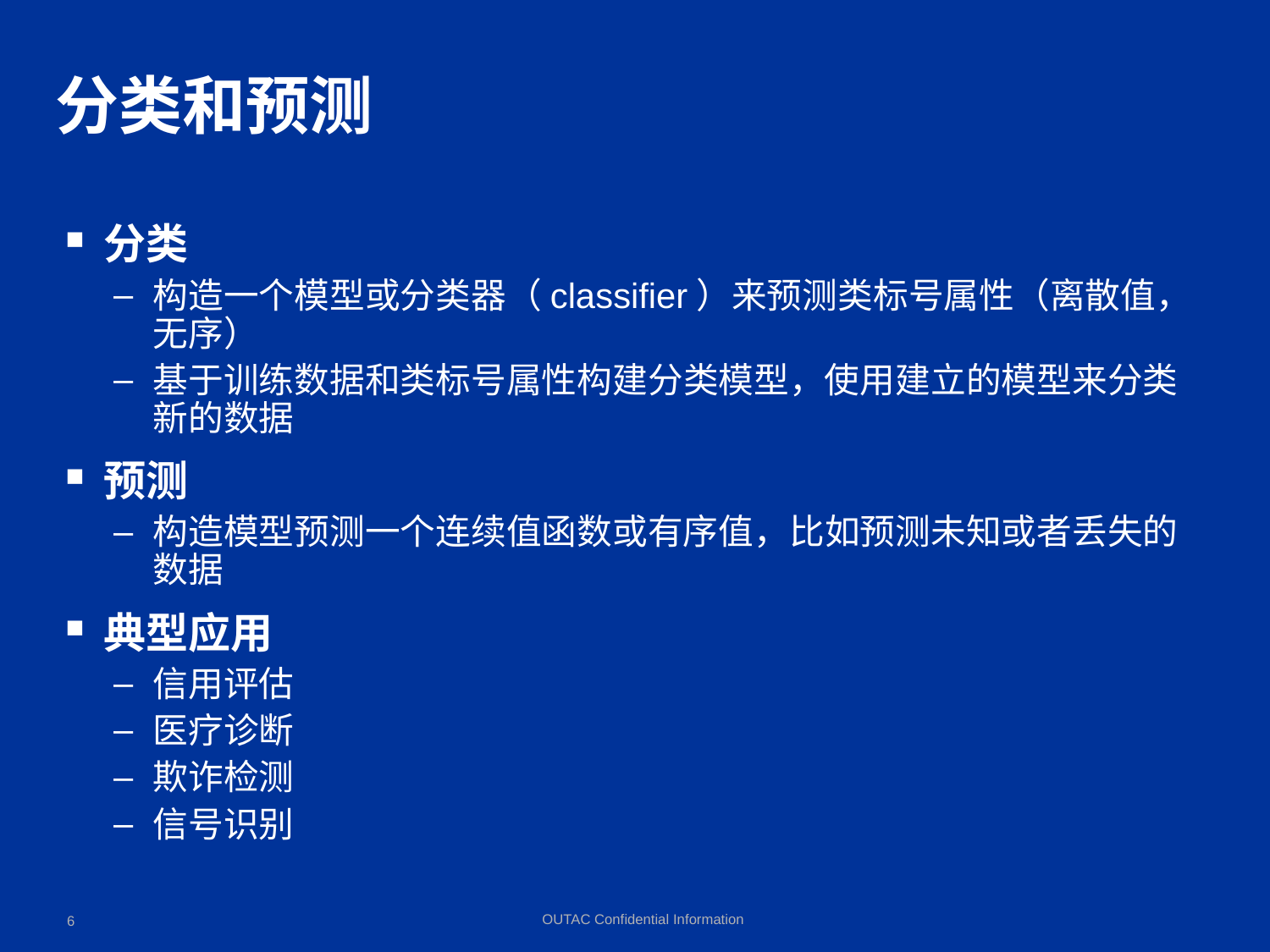

# 分类和预测
分类
构造一个模型或分类器（classifier）来预测类标号属性（离散值，无序）
基于训练数据和类标号属性构建分类模型，使用建立的模型来分类新的数据
预测
构造模型预测一个连续值函数或有序值，比如预测未知或者丢失的数据
典型应用
信用评估
医疗诊断
欺诈检测
信号识别
6